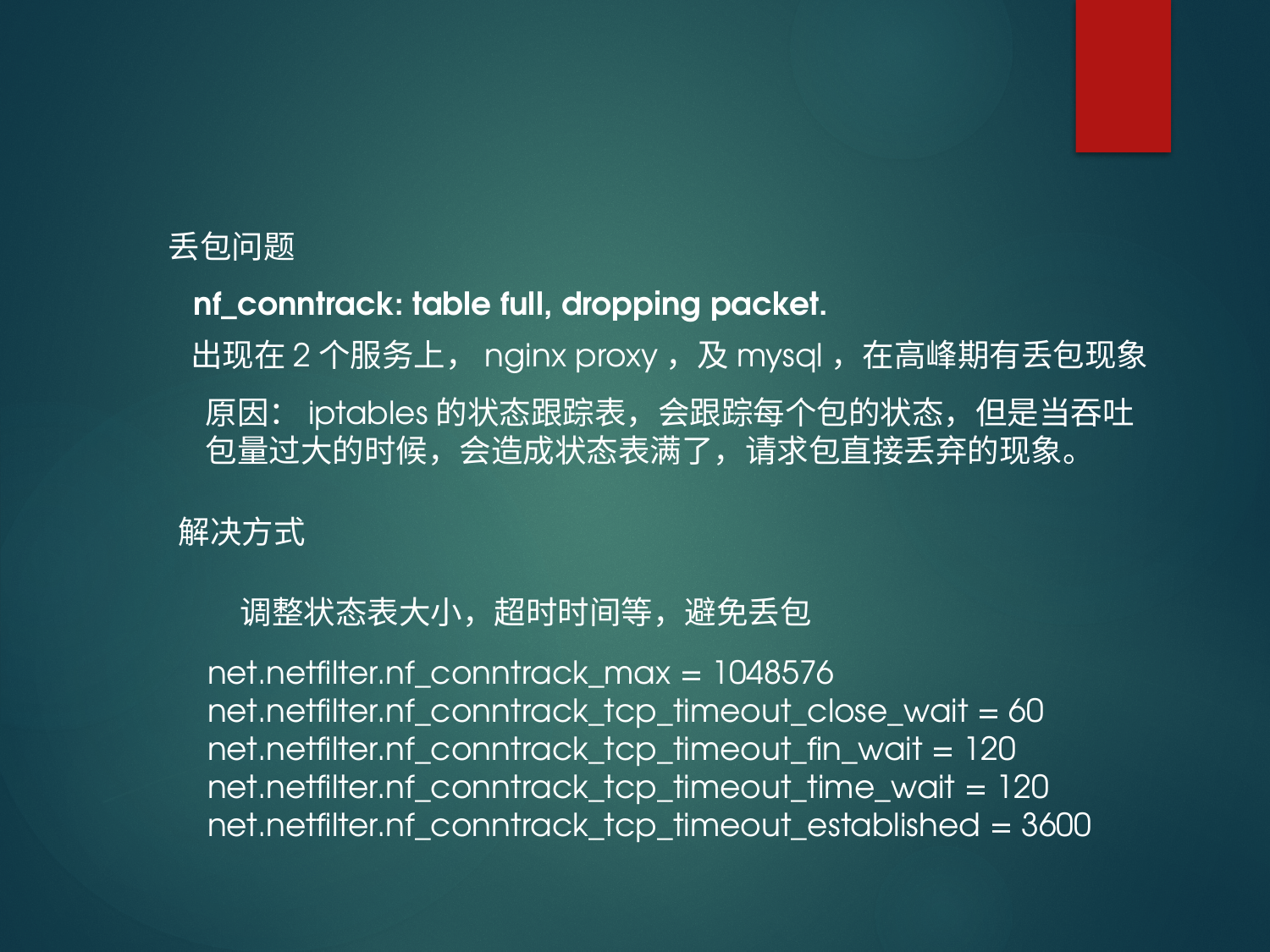

丢包问题
nf_conntrack: table full, dropping packet.
出现在2个服务上，nginx proxy，及mysql，在高峰期有丢包现象
原因：iptables的状态跟踪表，会跟踪每个包的状态，但是当吞吐
包量过大的时候，会造成状态表满了，请求包直接丢弃的现象。
解决方式
调整状态表大小，超时时间等，避免丢包
net.netfilter.nf_conntrack_max = 1048576
net.netfilter.nf_conntrack_tcp_timeout_close_wait = 60
net.netfilter.nf_conntrack_tcp_timeout_fin_wait = 120
net.netfilter.nf_conntrack_tcp_timeout_time_wait = 120
net.netfilter.nf_conntrack_tcp_timeout_established = 3600